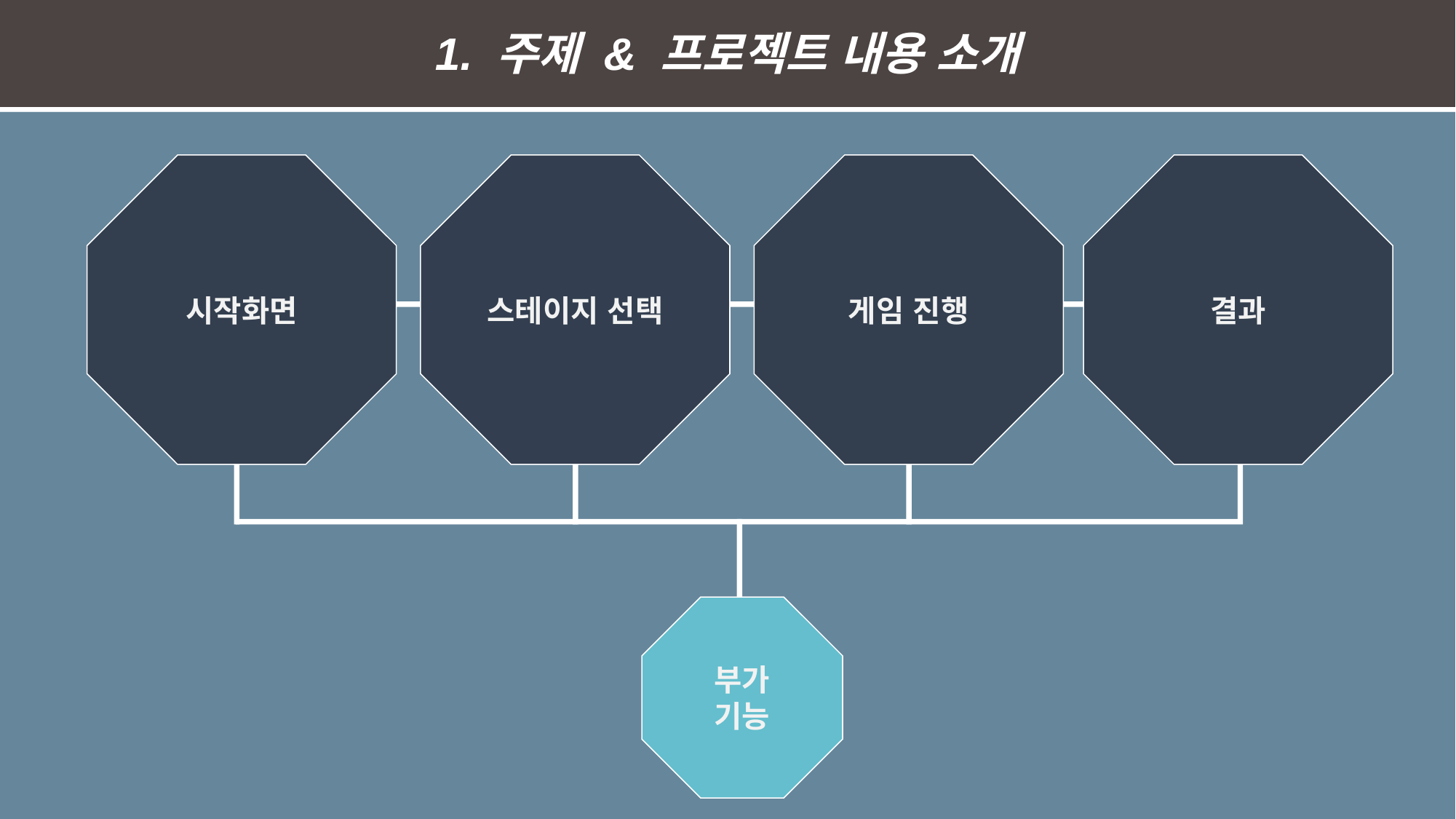

1. 주제 & 프로젝트 내용 소개
시작화면
스테이지 선택
게임 진행
결과

부가
기능